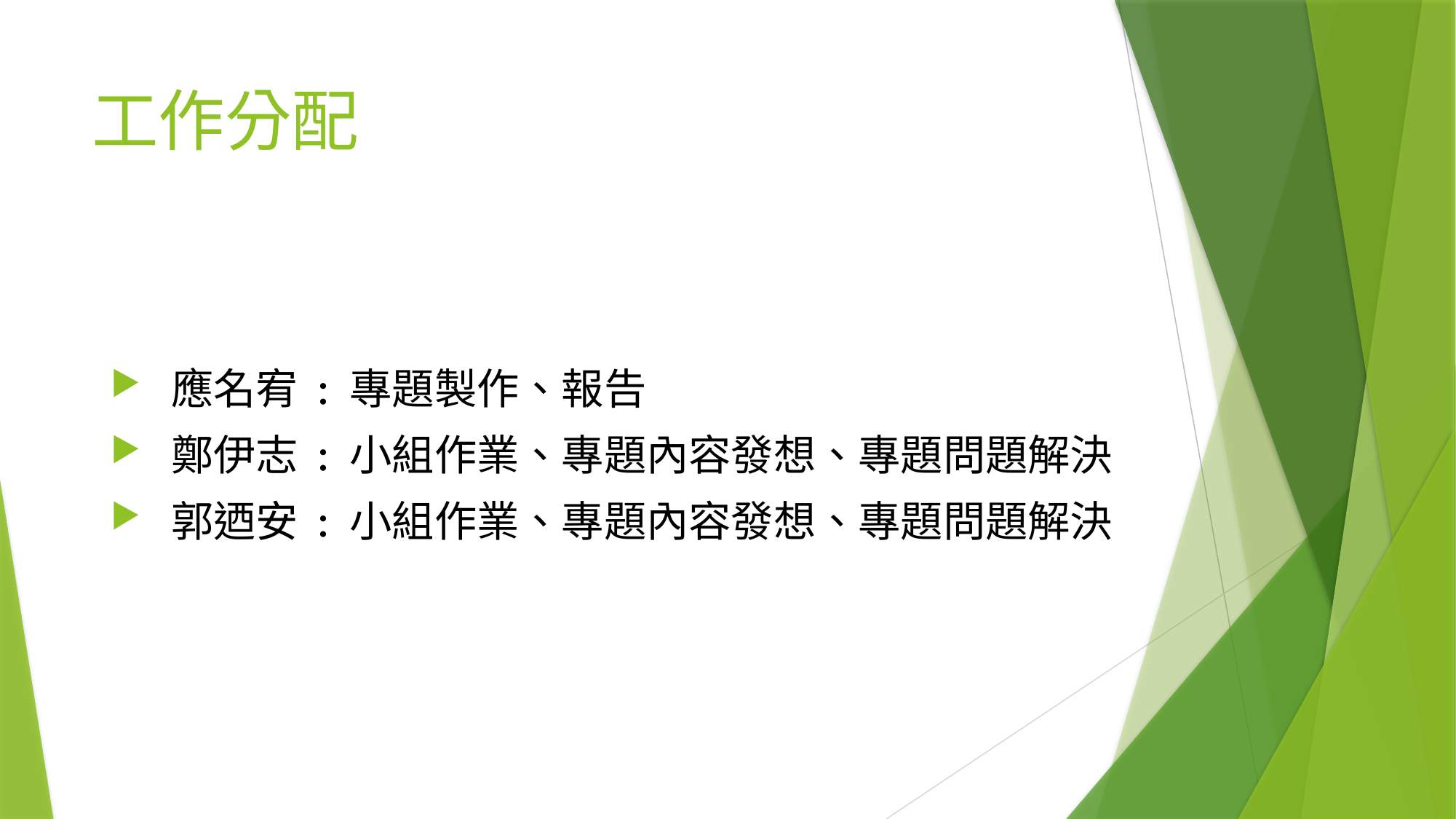

# 工作分配
 應名宥 : 專題製作、報告
 鄭伊志 : 小組作業、專題內容發想、專題問題解決
 郭迺安 : 小組作業、專題內容發想、專題問題解決